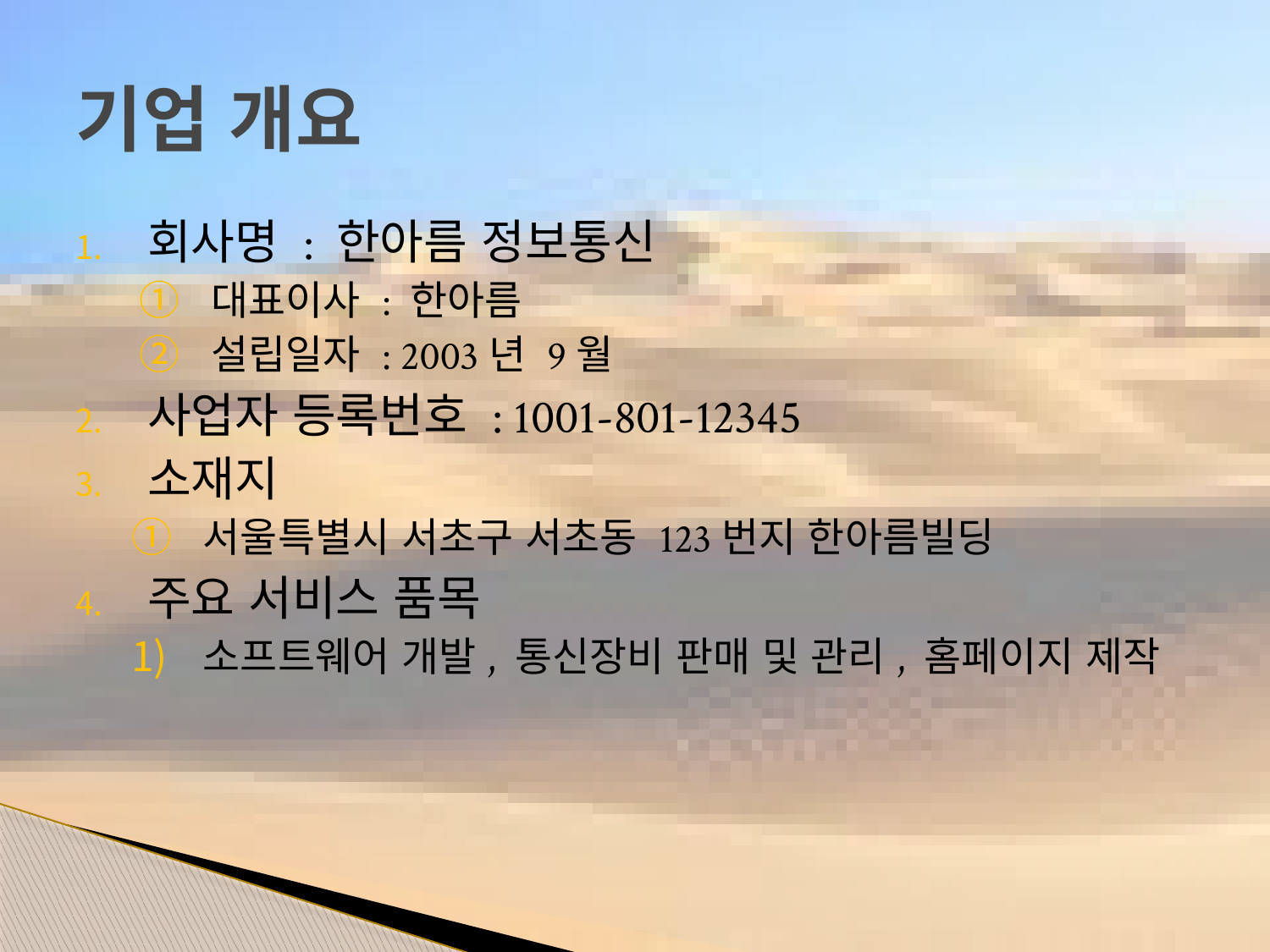

# 기업 개요
회사명 : 한아름 정보통신
대표이사 : 한아름
설립일자 : 2003년 9월
사업자 등록번호 : 1001-801-12345
소재지
서울특별시 서초구 서초동 123번지 한아름빌딩
주요 서비스 품목
소프트웨어 개발, 통신장비 판매 및 관리, 홈페이지 제작